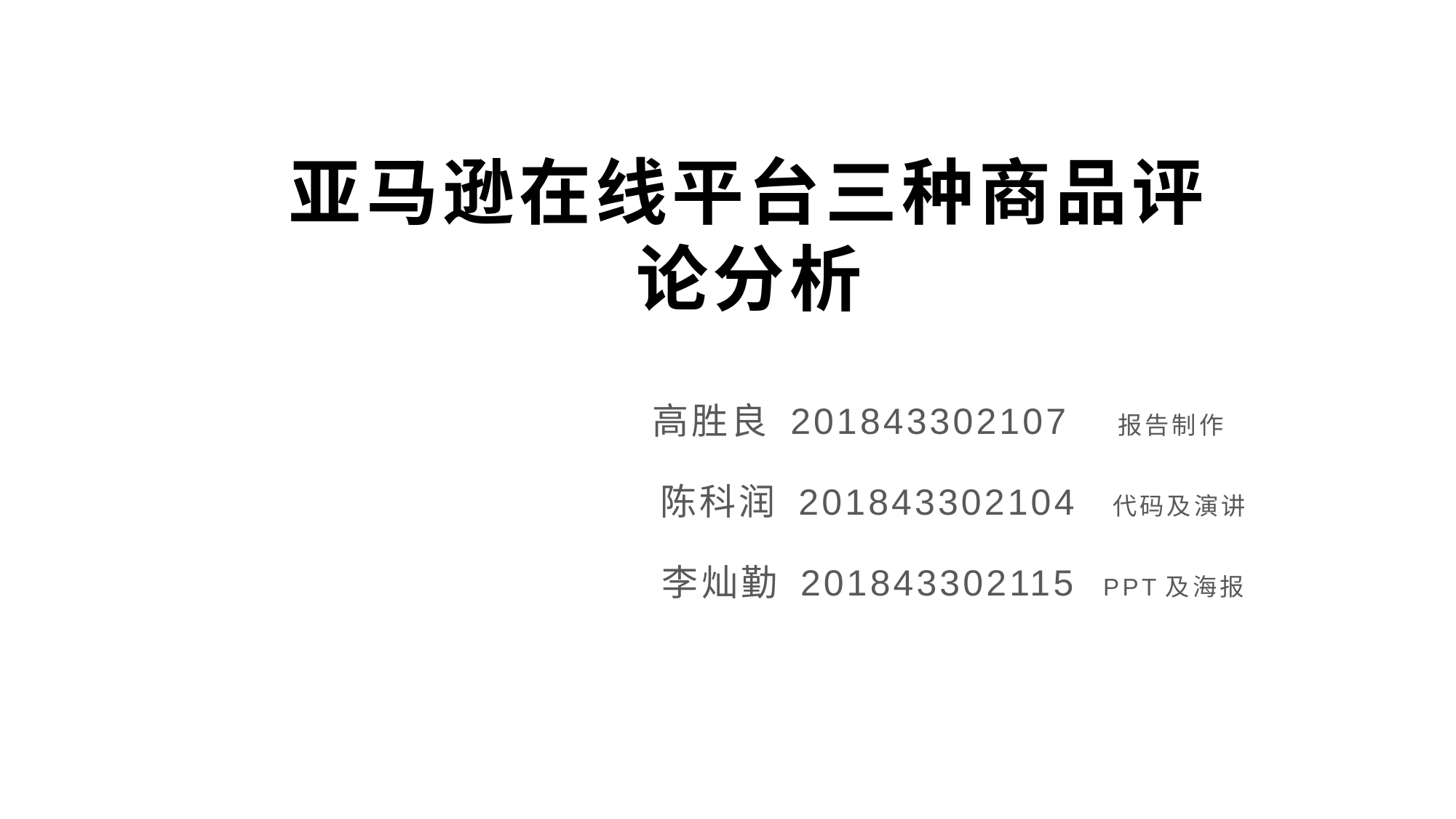

# 亚马逊在线平台三种商品评论分析
         高胜良 201843302107   报告制作
	  陈科润 201843302104  代码及演讲
	  李灿勤 201843302115  PPT及海报